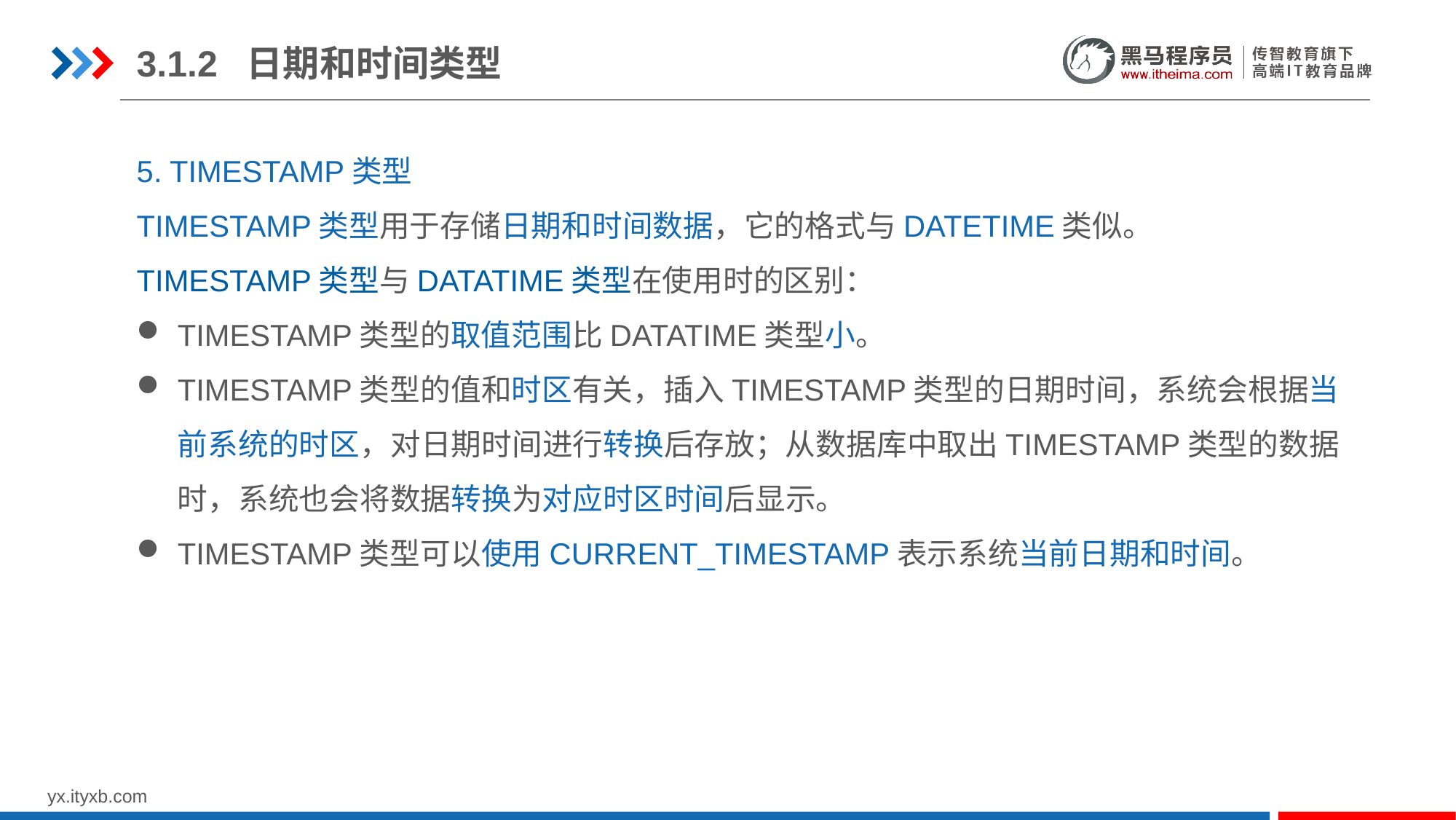

3.1.2  日期和时间类型
5. TIMESTAMP类型
TIMESTAMP类型用于存储日期和时间数据，它的格式与DATETIME类似。
TIMESTAMP类型与DATATIME类型在使用时的区别：
TIMESTAMP类型的取值范围比DATATIME类型小。
TIMESTAMP类型的值和时区有关，插入TIMESTAMP类型的日期时间，系统会根据当前系统的时区，对日期时间进行转换后存放；从数据库中取出TIMESTAMP类型的数据时，系统也会将数据转换为对应时区时间后显示。
TIMESTAMP类型可以使用CURRENT_TIMESTAMP表示系统当前日期和时间。